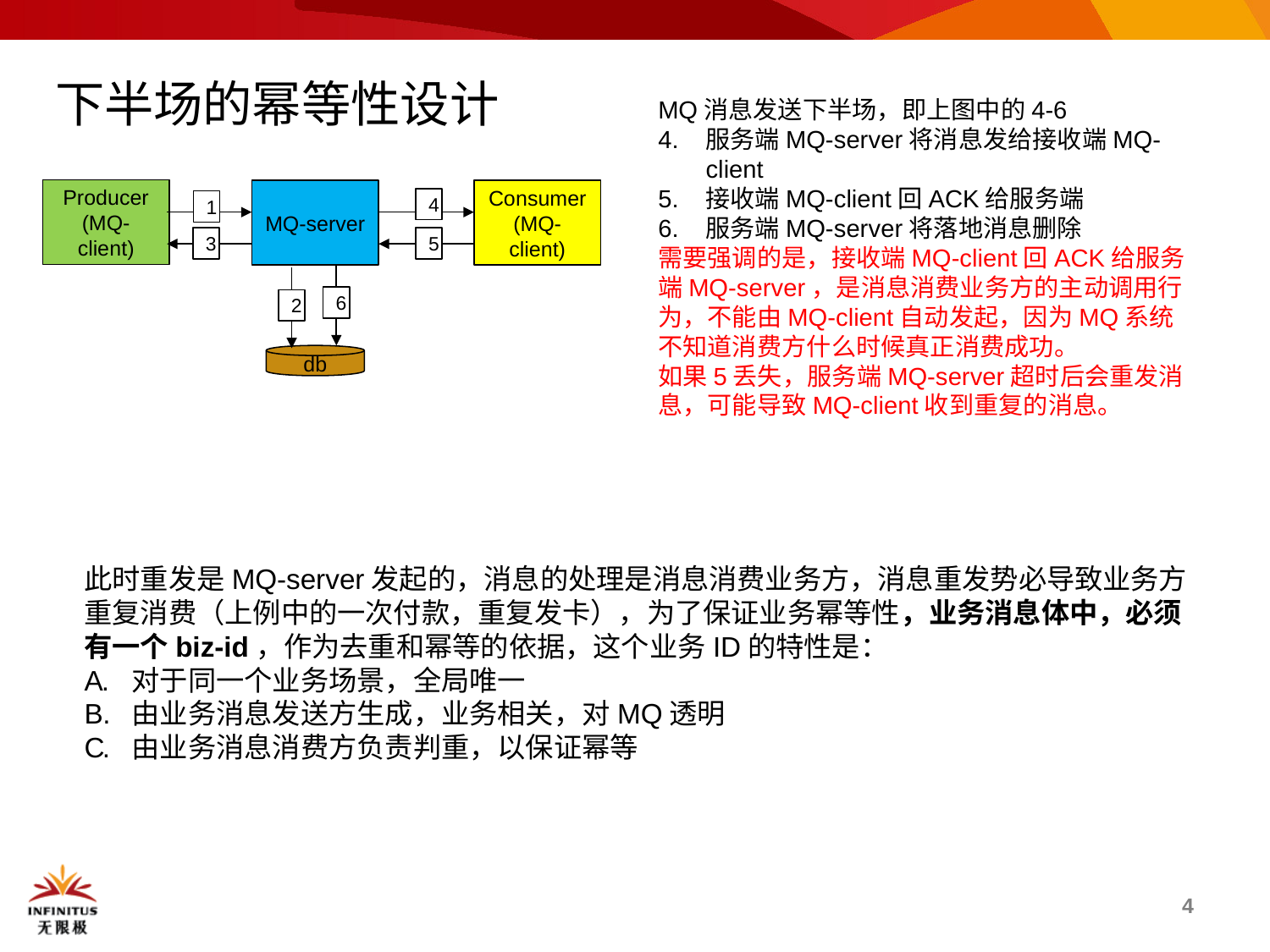

# 下半场的幂等性设计
MQ消息发送下半场，即上图中的4-6
服务端MQ-server将消息发给接收端MQ-client
接收端MQ-client回ACK给服务端
服务端MQ-server将落地消息删除
需要强调的是，接收端MQ-client回ACK给服务端MQ-server，是消息消费业务方的主动调用行为，不能由MQ-client自动发起，因为MQ系统不知道消费方什么时候真正消费成功。
如果5丢失，服务端MQ-server超时后会重发消息，可能导致MQ-client收到重复的消息。
Producer
(MQ-client)
MQ-server
Consumer
(MQ-client)
4
1
3
5
6
2
db
此时重发是MQ-server发起的，消息的处理是消息消费业务方，消息重发势必导致业务方重复消费（上例中的一次付款，重复发卡），为了保证业务幂等性，业务消息体中，必须有一个biz-id，作为去重和幂等的依据，这个业务ID的特性是：
对于同一个业务场景，全局唯一
由业务消息发送方生成，业务相关，对MQ透明
由业务消息消费方负责判重，以保证幂等

4